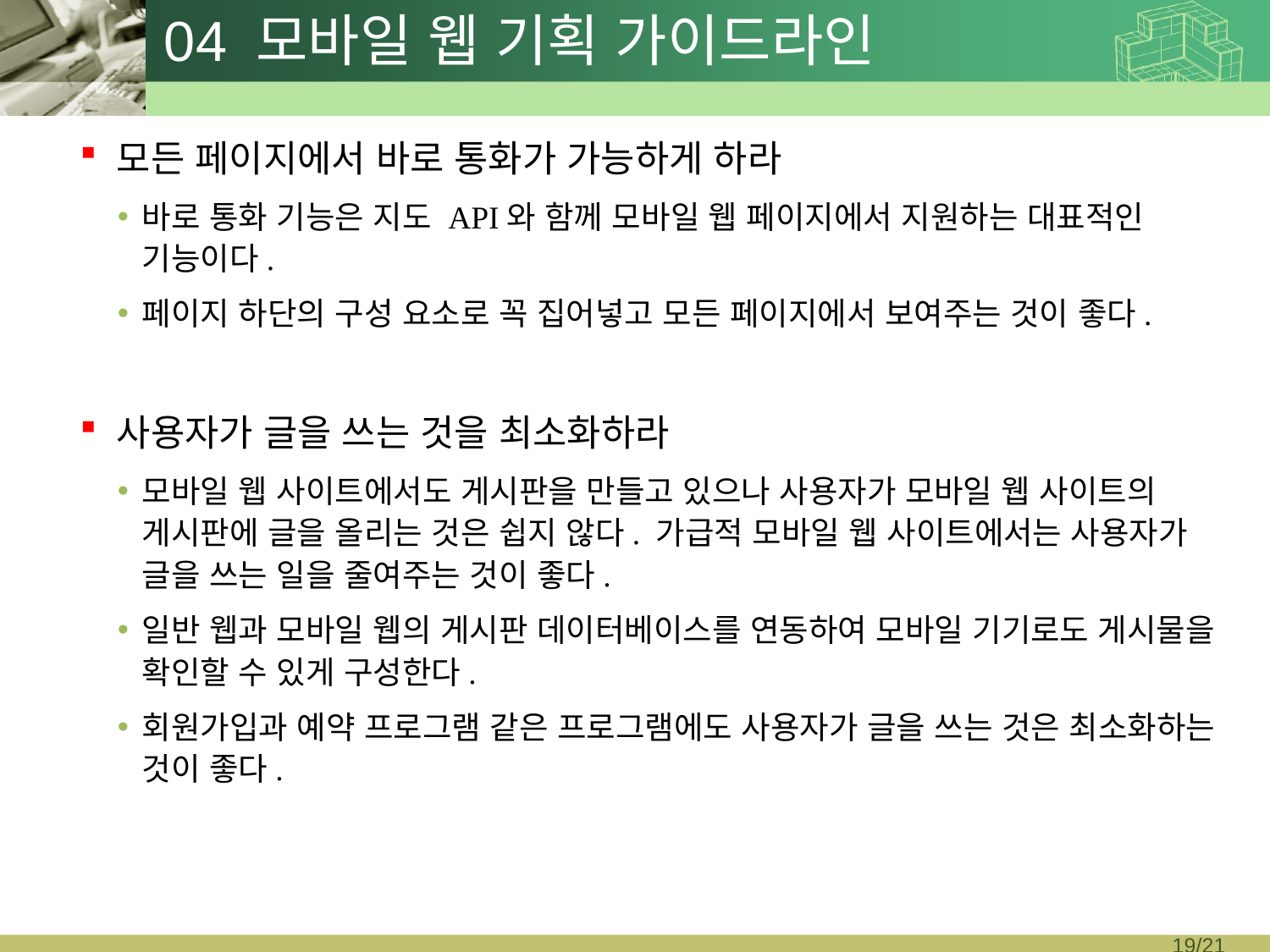

# 04 모바일 웹 기획 가이드라인
모든 페이지에서 바로 통화가 가능하게 하라
바로 통화 기능은 지도 API와 함께 모바일 웹 페이지에서 지원하는 대표적인 기능이다.
페이지 하단의 구성 요소로 꼭 집어넣고 모든 페이지에서 보여주는 것이 좋다.

사용자가 글을 쓰는 것을 최소화하라
모바일 웹 사이트에서도 게시판을 만들고 있으나 사용자가 모바일 웹 사이트의 게시판에 글을 올리는 것은 쉽지 않다. 가급적 모바일 웹 사이트에서는 사용자가 글을 쓰는 일을 줄여주는 것이 좋다.
일반 웹과 모바일 웹의 게시판 데이터베이스를 연동하여 모바일 기기로도 게시물을 확인할 수 있게 구성한다.
회원가입과 예약 프로그램 같은 프로그램에도 사용자가 글을 쓰는 것은 최소화하는 것이 좋다.